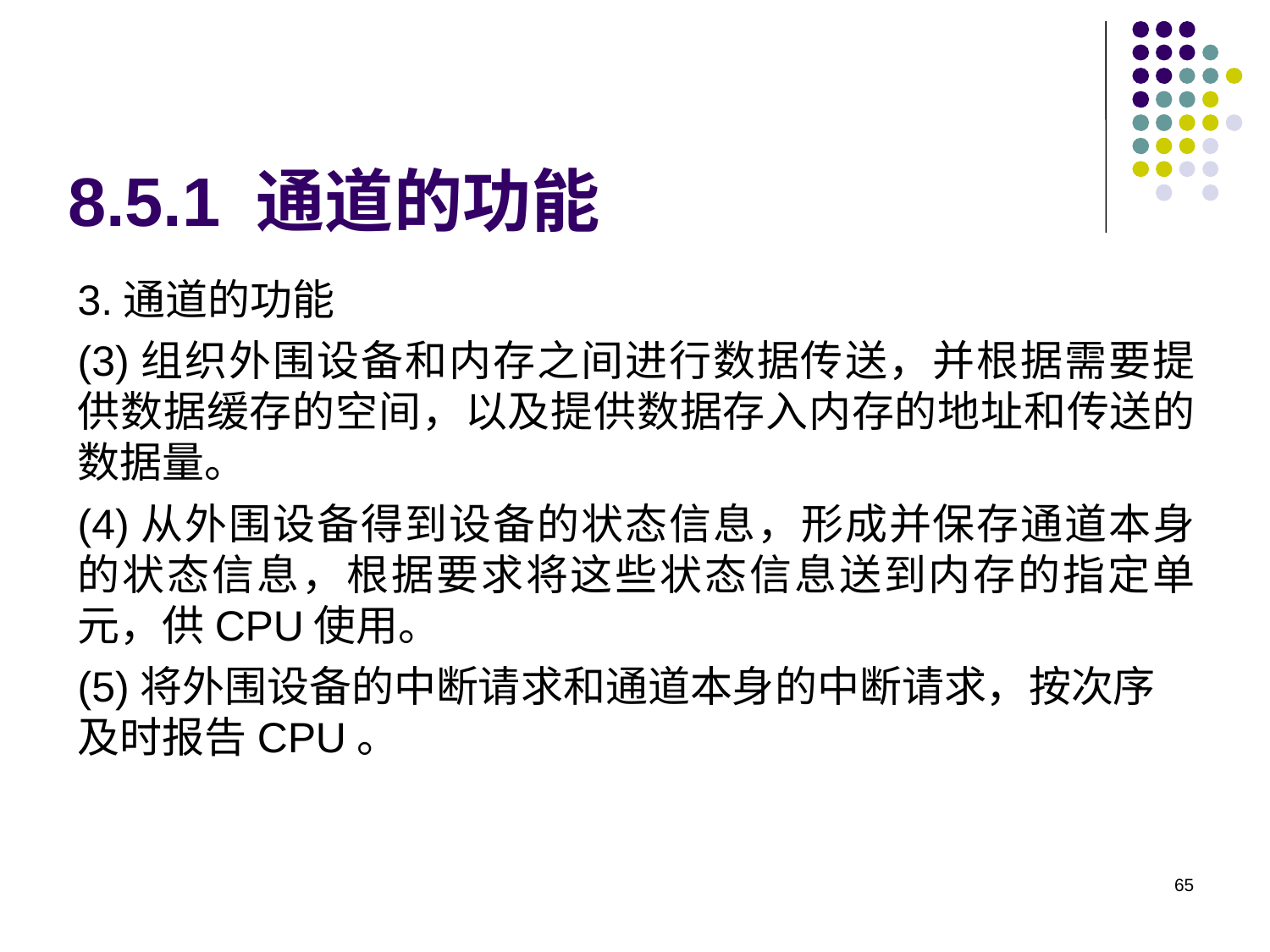

# 8.5.1 通道的功能
3.通道的功能
(3)组织外围设备和内存之间进行数据传送，并根据需要提供数据缓存的空间，以及提供数据存入内存的地址和传送的数据量。
(4)从外围设备得到设备的状态信息，形成并保存通道本身的状态信息，根据要求将这些状态信息送到内存的指定单元，供CPU使用。
(5)将外围设备的中断请求和通道本身的中断请求，按次序及时报告CPU。
65